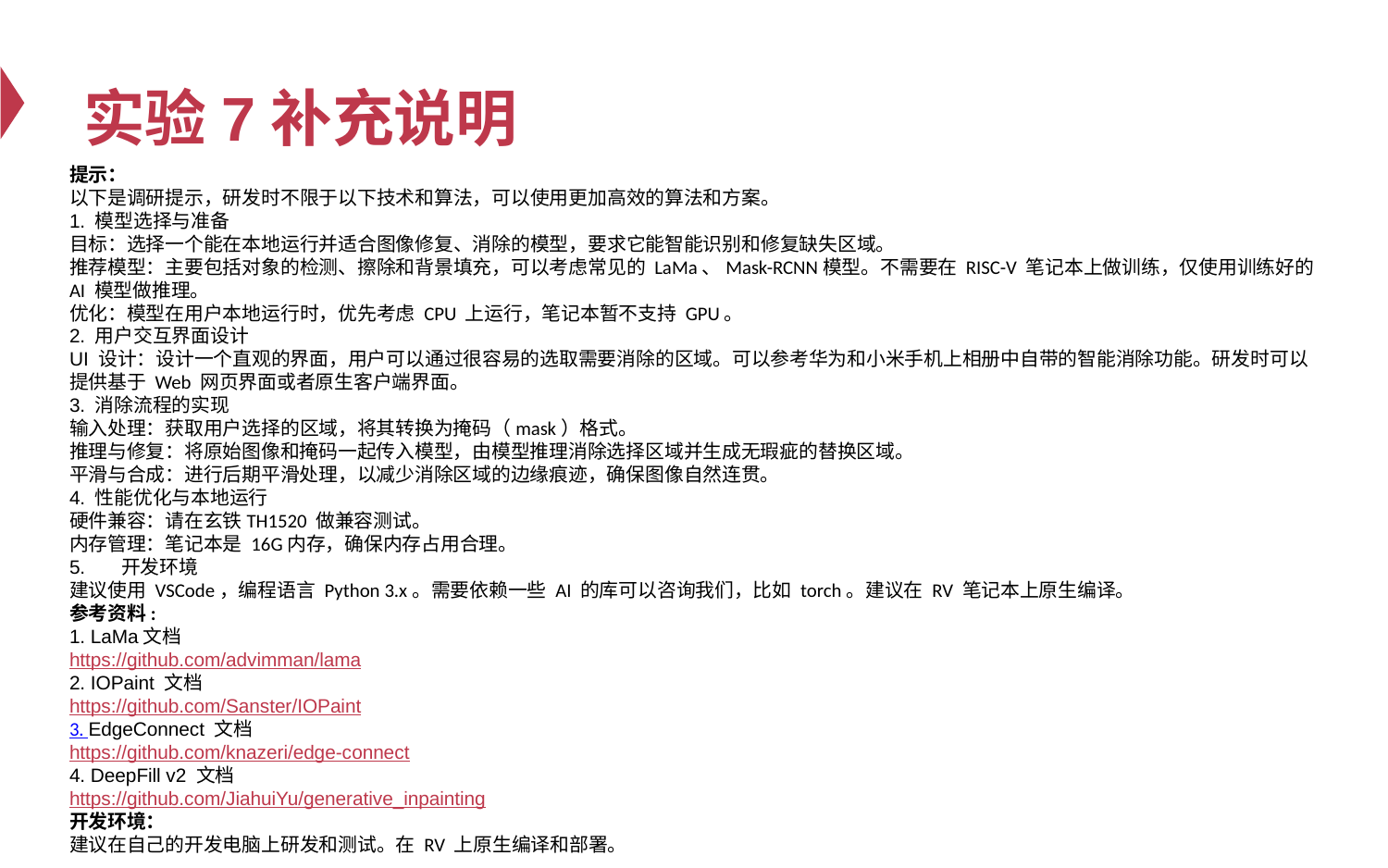

实验7补充说明
# 提示：
以下是调研提示，研发时不限于以下技术和算法，可以使用更加高效的算法和方案。
1. 模型选择与准备
目标：选择一个能在本地运行并适合图像修复、消除的模型，要求它能智能识别和修复缺失区域。
推荐模型：主要包括对象的检测、擦除和背景填充，可以考虑常见的 LaMa、Mask-RCNN模型。不需要在 RISC-V 笔记本上做训练，仅使用训练好的 AI 模型做推理。
优化：模型在用户本地运行时，优先考虑 CPU 上运行，笔记本暂不支持 GPU。
2. 用户交互界面设计
UI 设计：设计一个直观的界面，用户可以通过很容易的选取需要消除的区域。可以参考华为和小米手机上相册中自带的智能消除功能。研发时可以提供基于 Web 网页界面或者原生客户端界面。
3. 消除流程的实现
输入处理：获取用户选择的区域，将其转换为掩码（mask）格式。
推理与修复：将原始图像和掩码一起传入模型，由模型推理消除选择区域并生成无瑕疵的替换区域。
平滑与合成：进行后期平滑处理，以减少消除区域的边缘痕迹，确保图像自然连贯。
4. 性能优化与本地运行
硬件兼容：请在玄铁TH1520 做兼容测试。
内存管理：笔记本是 16G内存，确保内存占用合理。
开发环境
建议使用 VSCode，编程语言 Python 3.x。需要依赖一些 AI 的库可以咨询我们，比如 torch。建议在 RV 笔记本上原生编译。
参考资料:
1. LaMa文档
https://github.com/advimman/lama
2. IOPaint 文档
https://github.com/Sanster/IOPaint
3. EdgeConnect 文档
https://github.com/knazeri/edge-connect
4. DeepFill v2 文档
https://github.com/JiahuiYu/generative_inpainting
开发环境：
建议在自己的开发电脑上研发和测试。在 RV 上原生编译和部署。